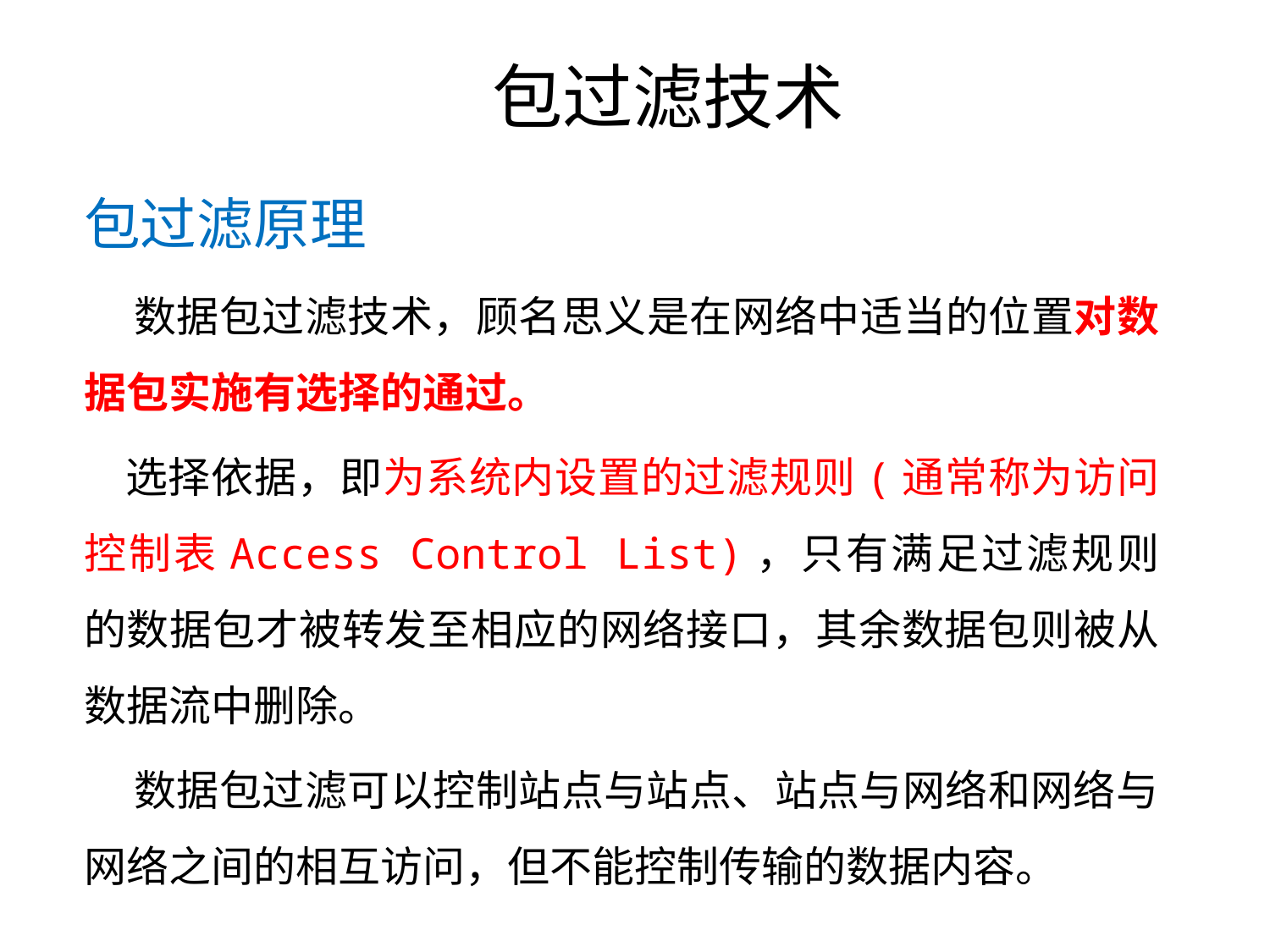

# 包过滤技术
包过滤原理
    数据包过滤技术，顾名思义是在网络中适当的位置对数据包实施有选择的通过。
   选择依据，即为系统内设置的过滤规则(通常称为访问控制表Access Control List)，只有满足过滤规则的数据包才被转发至相应的网络接口，其余数据包则被从数据流中删除。
    数据包过滤可以控制站点与站点、站点与网络和网络与网络之间的相互访问，但不能控制传输的数据内容。